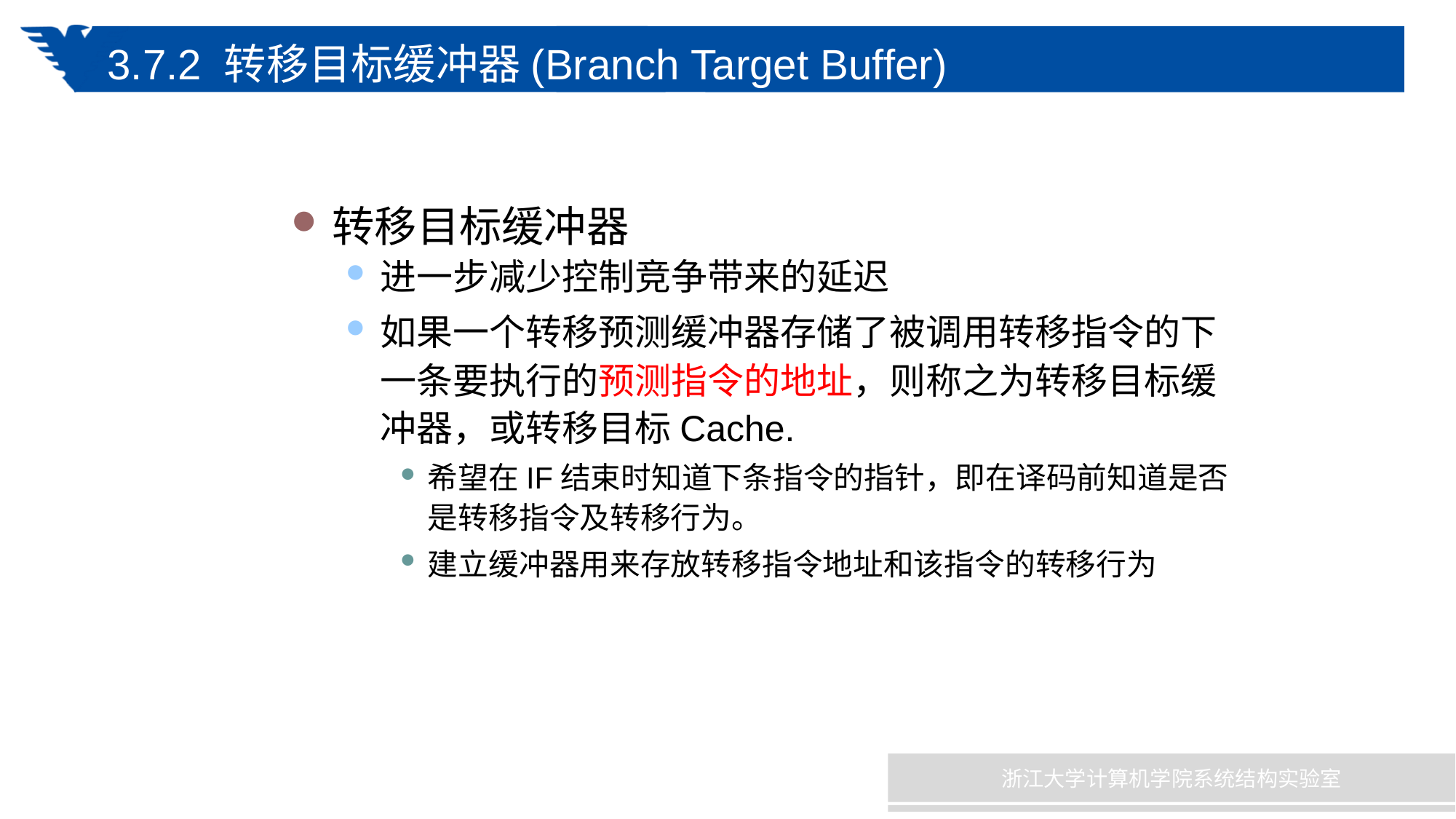

# 3.7.2 转移目标缓冲器(Branch Target Buffer)
转移目标缓冲器
进一步减少控制竞争带来的延迟
如果一个转移预测缓冲器存储了被调用转移指令的下一条要执行的预测指令的地址，则称之为转移目标缓冲器，或转移目标Cache.
希望在IF结束时知道下条指令的指针，即在译码前知道是否是转移指令及转移行为。
建立缓冲器用来存放转移指令地址和该指令的转移行为